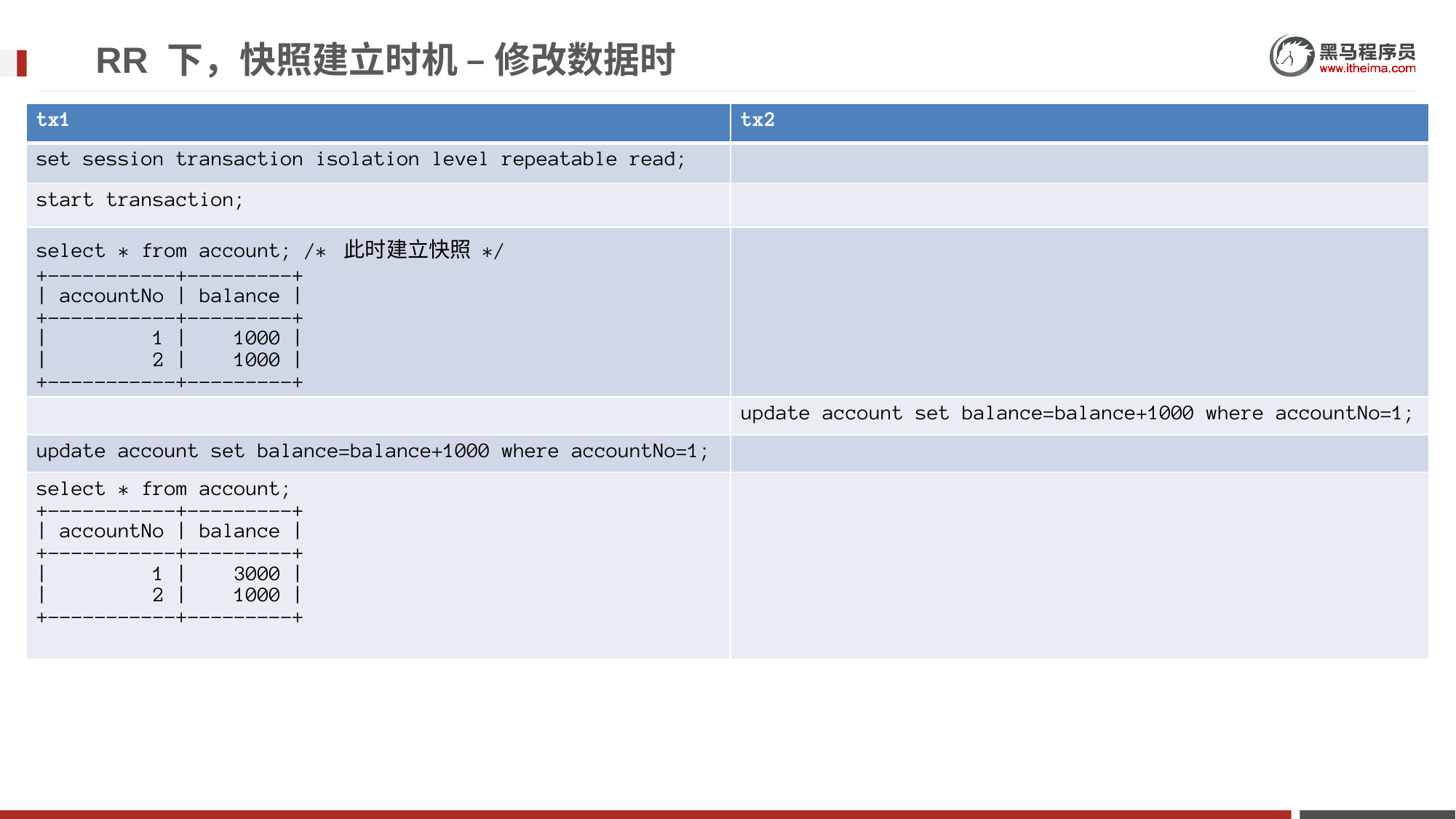

# RR 下，快照建立时机 – 修改数据时
| tx1 | tx2 |
| --- | --- |
| set session transaction isolation level repeatable read; |  |
| start transaction; |  |
| select \* from account; /\* 此时建立快照 \*/ +-----------+---------+ | accountNo | balance | +-----------+---------+ | 1 | 1000 | | 2 | 1000 | +-----------+---------+ |  |
|  | update account set balance=balance+1000 where accountNo=1; |
| update account set balance=balance+1000 where accountNo=1; |  |
| select \* from account; +-----------+---------+ | accountNo | balance | +-----------+---------+ | 1 | 3000 | | 2 | 1000 | +-----------+---------+ |  |